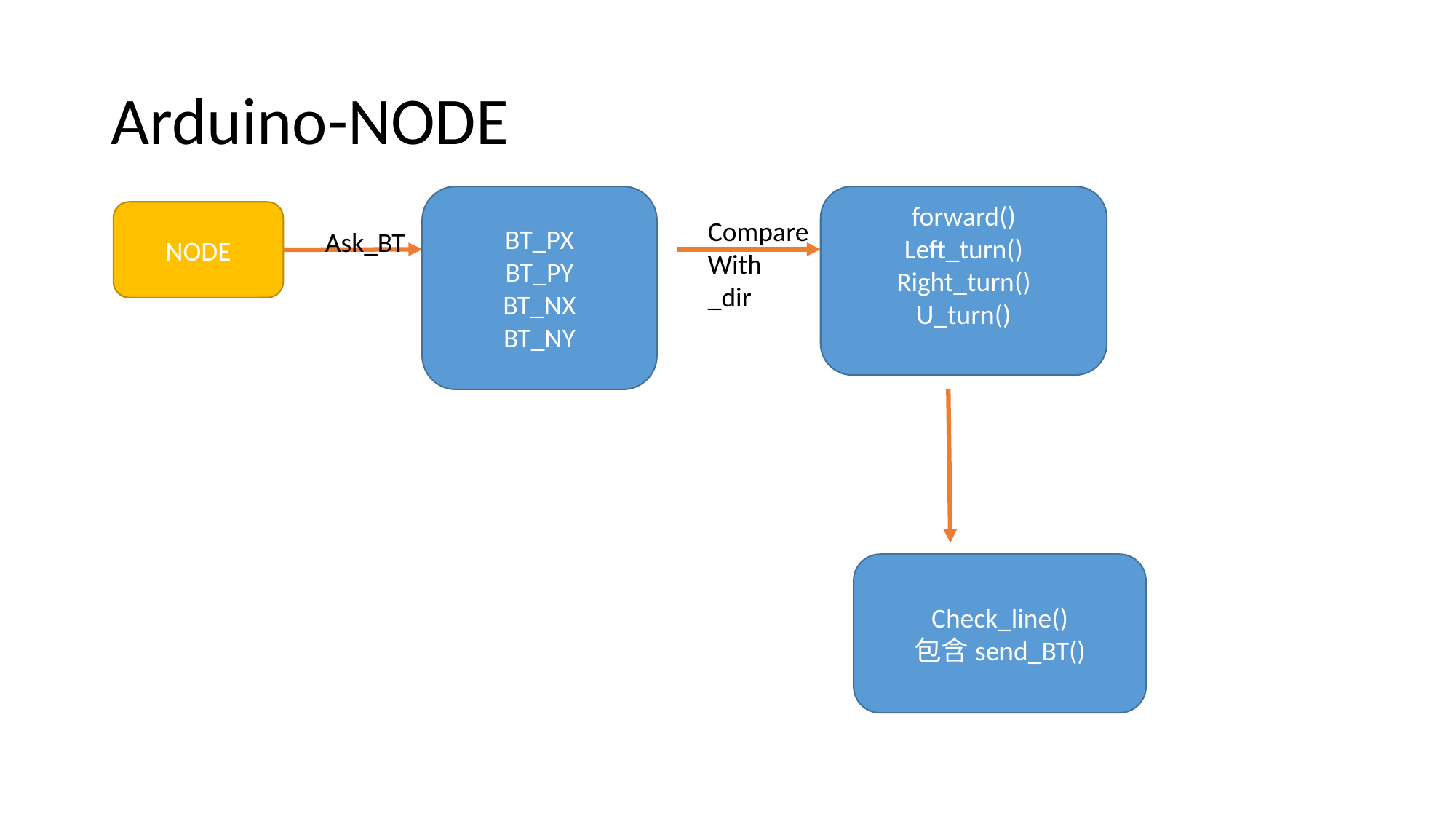

# Arduino-NODE
BT_PX
BT_PY
BT_NX
BT_NY
forward()
Left_turn()
Right_turn()
U_turn()

NODE
Compare
With
_dir
Ask_BT
Check_line()
包含send_BT()